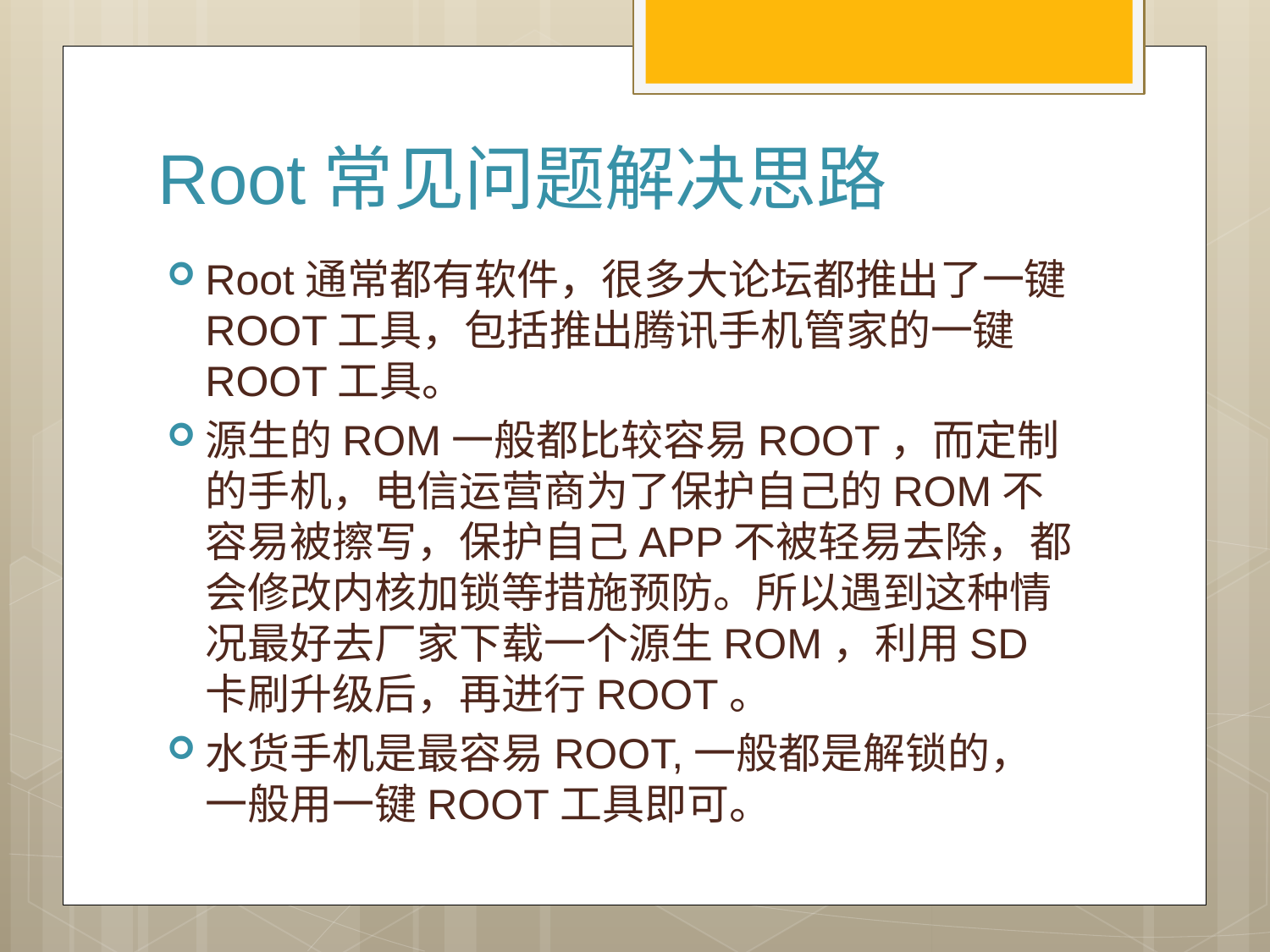

# Root常见问题解决思路
Root通常都有软件，很多大论坛都推出了一键ROOT工具，包括推出腾讯手机管家的一键ROOT工具。
源生的ROM一般都比较容易ROOT，而定制的手机，电信运营商为了保护自己的ROM不容易被擦写，保护自己APP不被轻易去除，都会修改内核加锁等措施预防。所以遇到这种情况最好去厂家下载一个源生ROM，利用SD卡刷升级后，再进行ROOT。
水货手机是最容易ROOT,一般都是解锁的，一般用一键ROOT工具即可。